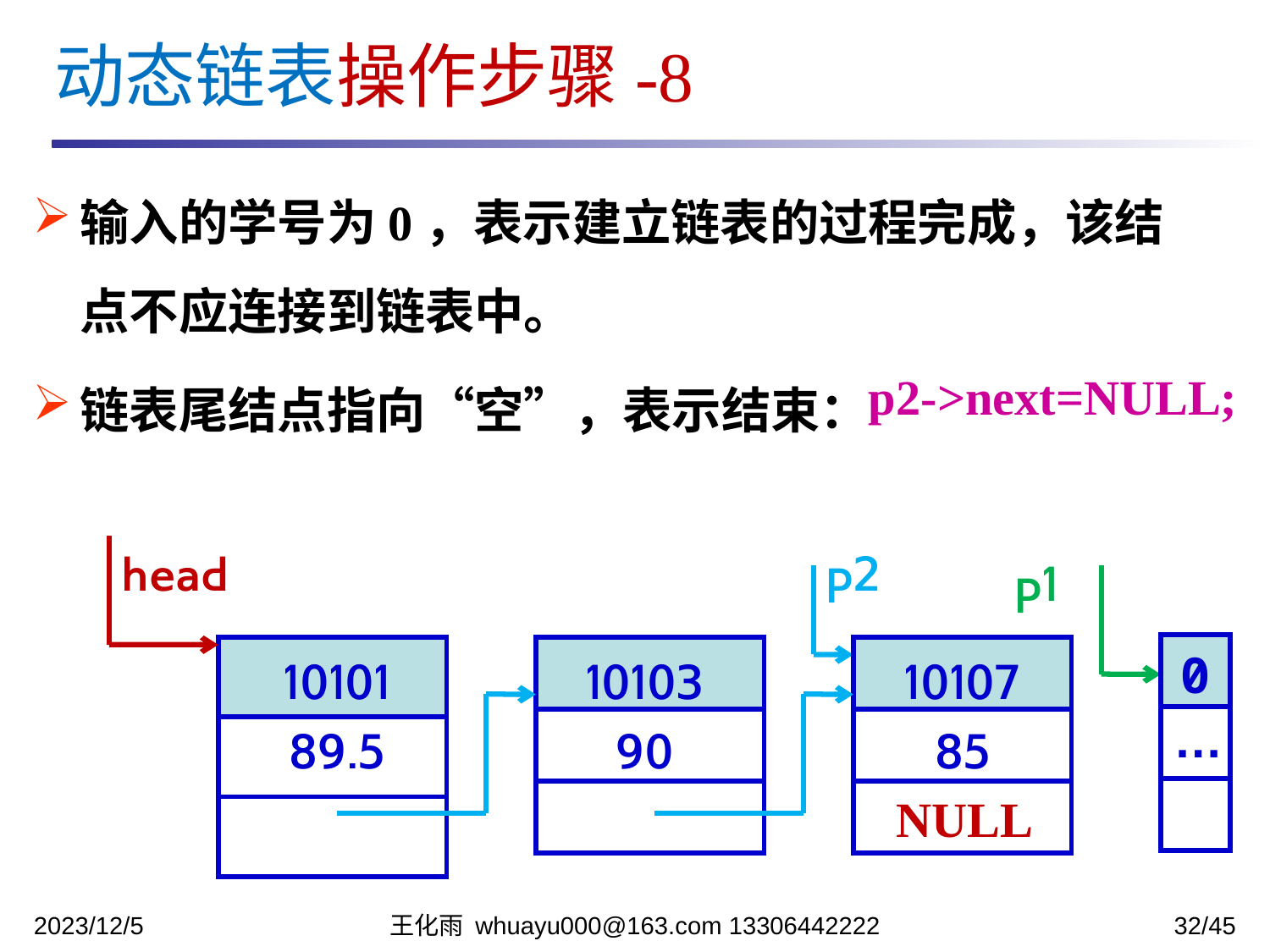

动态链表操作步骤-8
输入的学号为0，表示建立链表的过程完成，该结点不应连接到链表中。
链表尾结点指向“空”，表示结束：
p2->next=NULL;
head
p2
p1
10101
89.5
10103
90
10107
85
| 0 |
| --- |
| … |
|  |
|  |
| --- |
|  |
|  |
|  |
| --- |
|  |
|  |
|  |
| --- |
|  |
|  |
NULL
2023/12/5
王化雨 whuayu000@163.com 13306442222
32/45